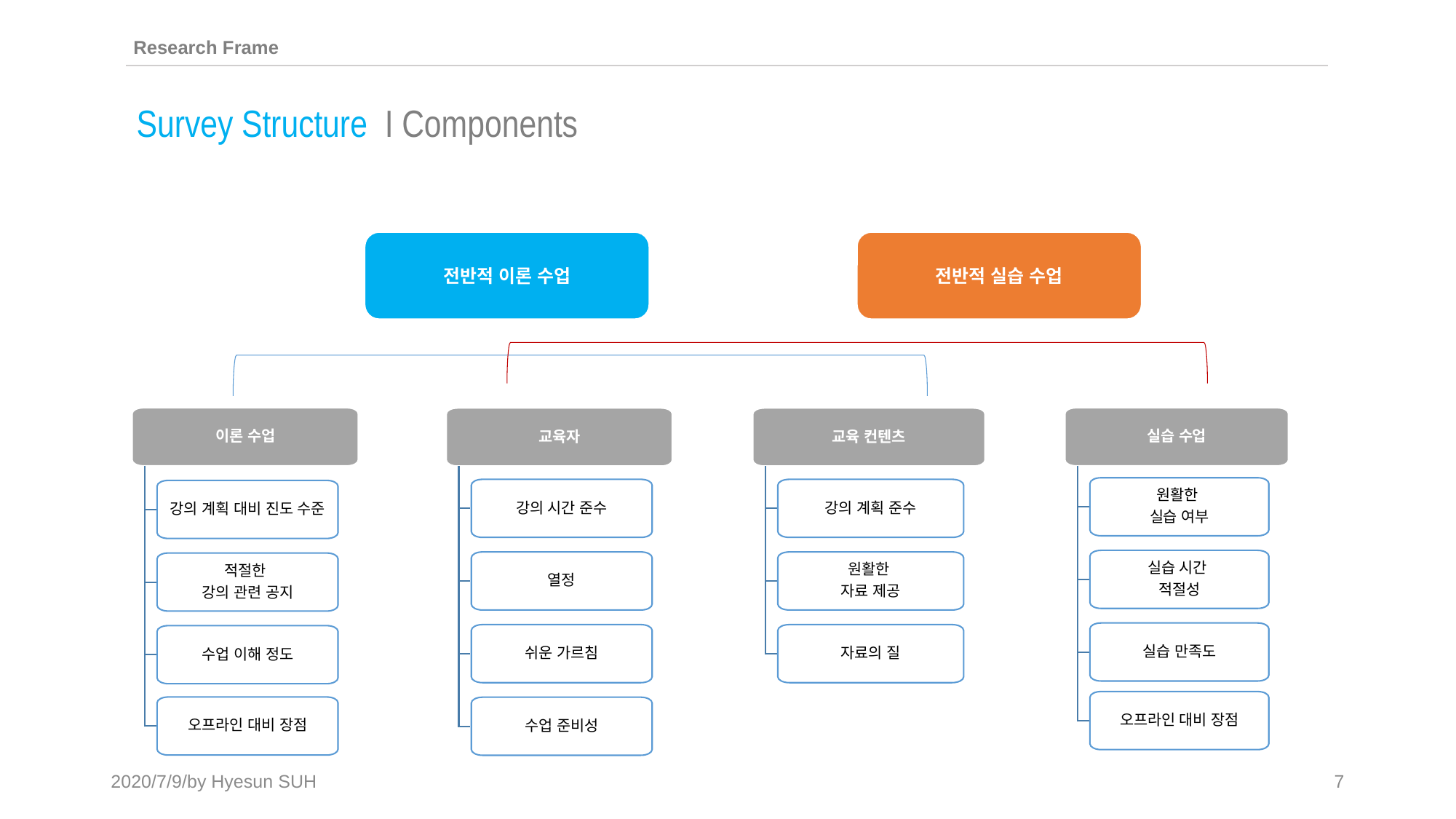

Research Frame
Survey Structure  I Components
전반적 이론 수업
전반적 실습 수업
이론 수업
실습 수업
교육자
교육 컨텐츠

원활한
실습 여부
강의 시간 준수
강의 계획 준수
강의 계획 대비 진도 수준
실습 시간
적절성
열정
원활한
자료 제공
적절한
강의 관련 공지
실습 만족도
쉬운 가르침
자료의 질
수업 이해 정도
오프라인 대비 장점
오프라인 대비 장점
수업 준비성
2020/7/9/by Hyesun SUH
7